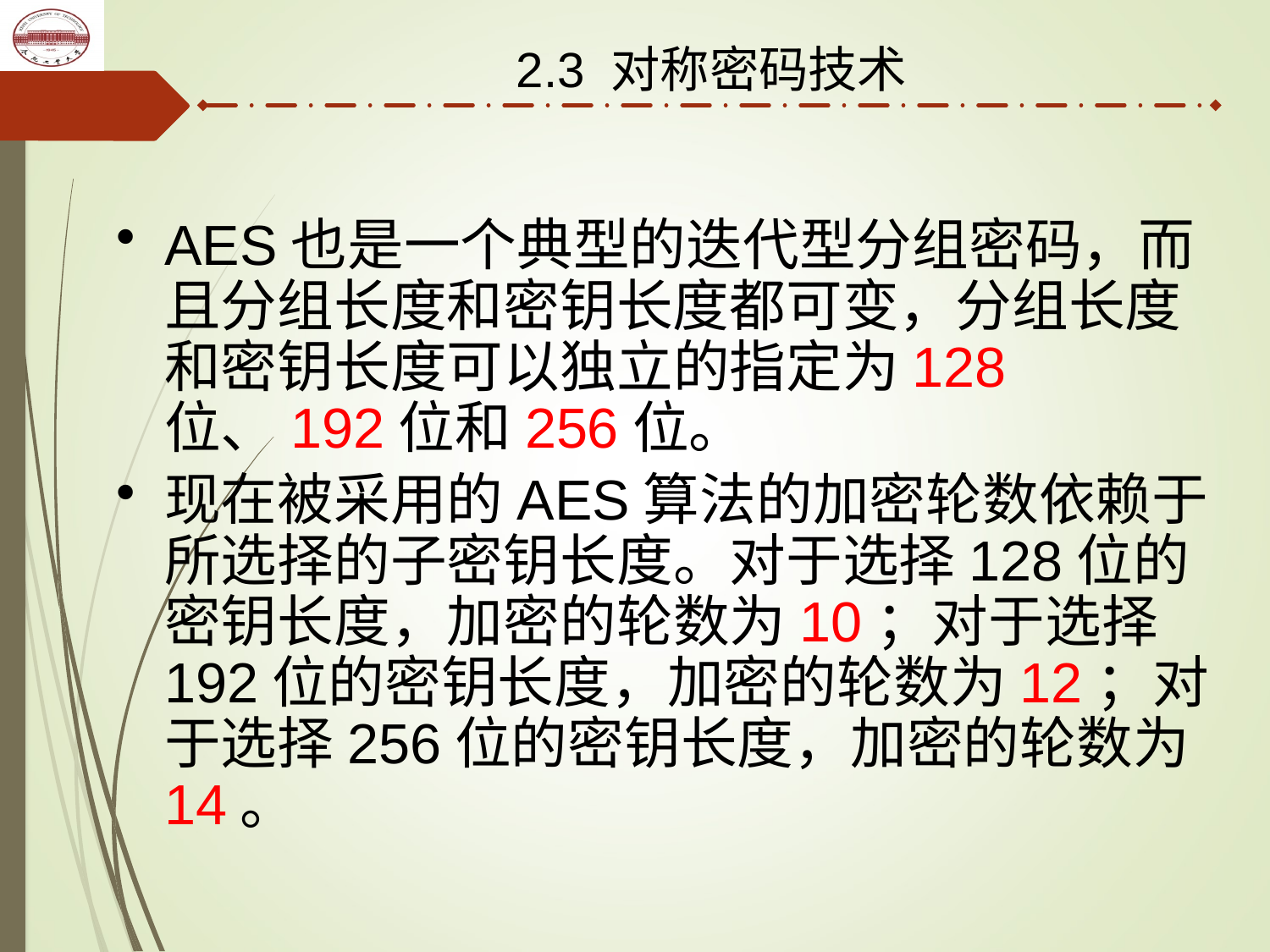

2.3 对称密码技术
AES也是一个典型的迭代型分组密码，而且分组长度和密钥长度都可变，分组长度和密钥长度可以独立的指定为128位、192位和256位。
现在被采用的AES算法的加密轮数依赖于所选择的子密钥长度。对于选择128位的密钥长度，加密的轮数为10；对于选择192位的密钥长度，加密的轮数为12；对于选择256位的密钥长度，加密的轮数为14。